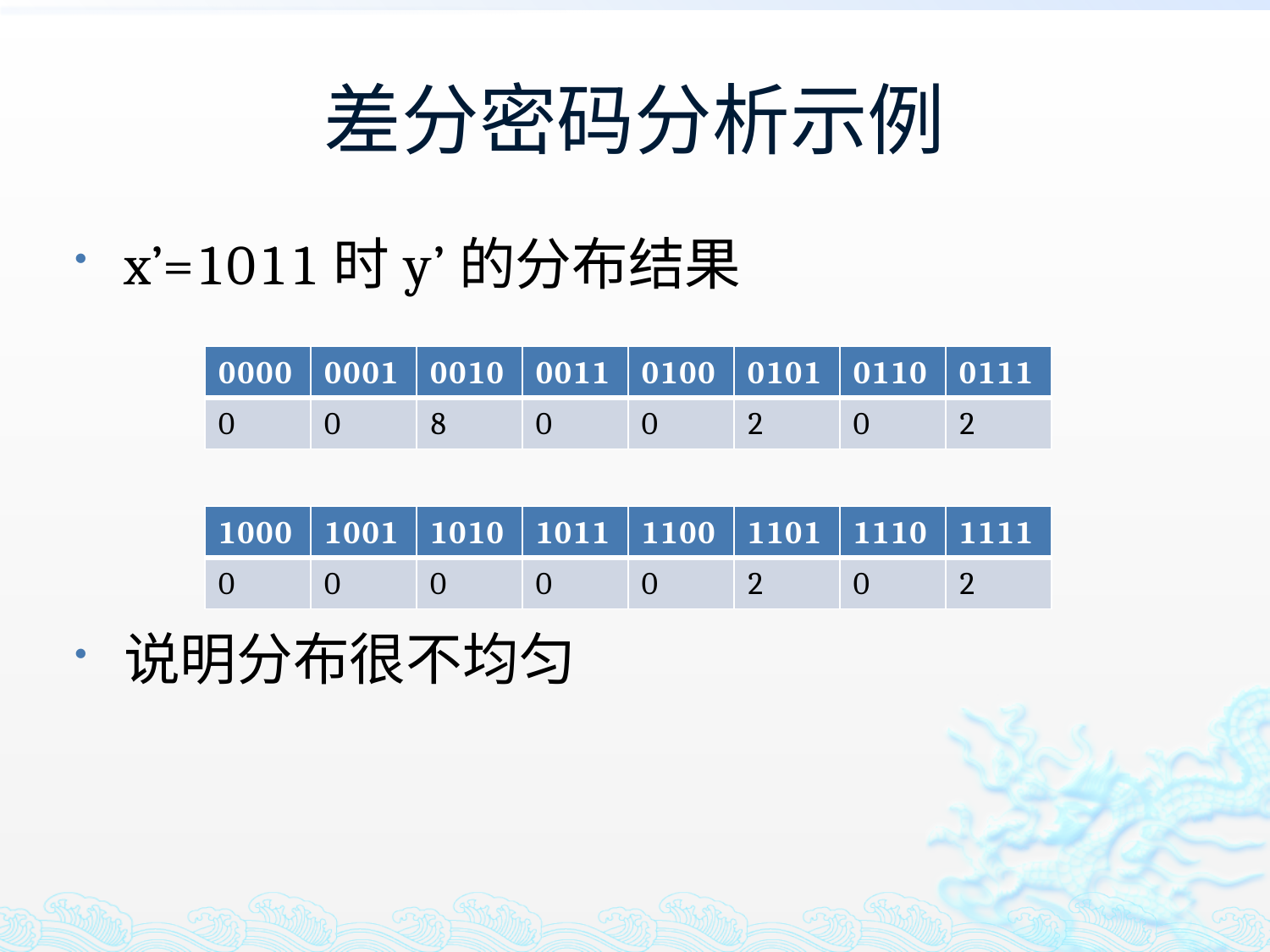

# 差分密码分析示例
x’=1011时y’的分布结果

说明分布很不均匀
| 0000 | 0001 | 0010 | 0011 | 0100 | 0101 | 0110 | 0111 |
| --- | --- | --- | --- | --- | --- | --- | --- |
| 0 | 0 | 8 | 0 | 0 | 2 | 0 | 2 |
| 1000 | 1001 | 1010 | 1011 | 1100 | 1101 | 1110 | 1111 |
| --- | --- | --- | --- | --- | --- | --- | --- |
| 0 | 0 | 0 | 0 | 0 | 2 | 0 | 2 |